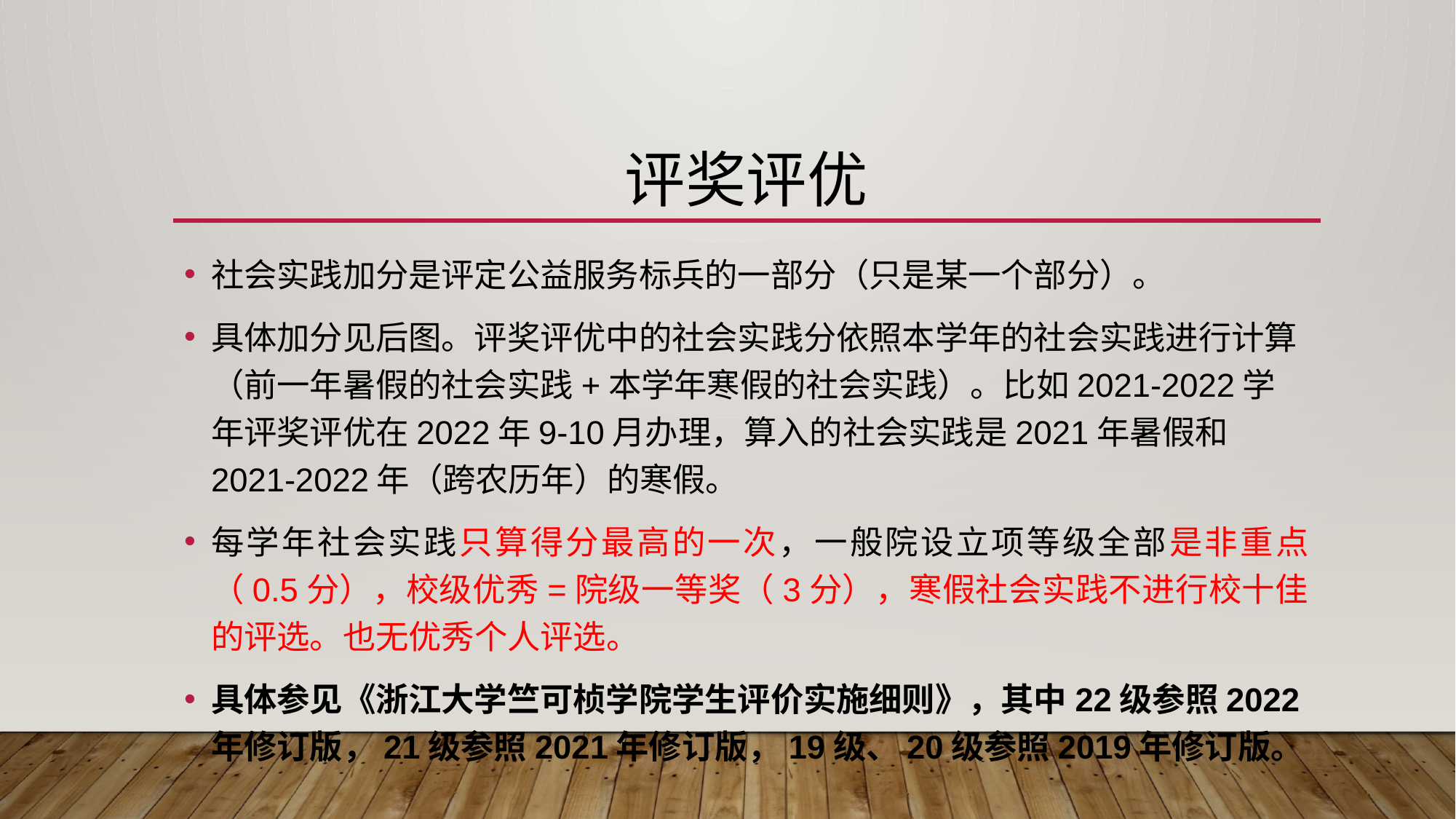

# 评奖评优
社会实践加分是评定公益服务标兵的一部分（只是某一个部分）。
具体加分见后图。评奖评优中的社会实践分依照本学年的社会实践进行计算（前一年暑假的社会实践+本学年寒假的社会实践）。比如2021-2022学年评奖评优在2022年9-10月办理，算入的社会实践是2021年暑假和2021-2022年（跨农历年）的寒假。
每学年社会实践只算得分最高的一次，一般院设立项等级全部是非重点（0.5分），校级优秀=院级一等奖（3分），寒假社会实践不进行校十佳的评选。也无优秀个人评选。
具体参见《浙江大学竺可桢学院学生评价实施细则》，其中22级参照2022年修订版，21级参照2021年修订版，19级、20级参照2019年修订版。